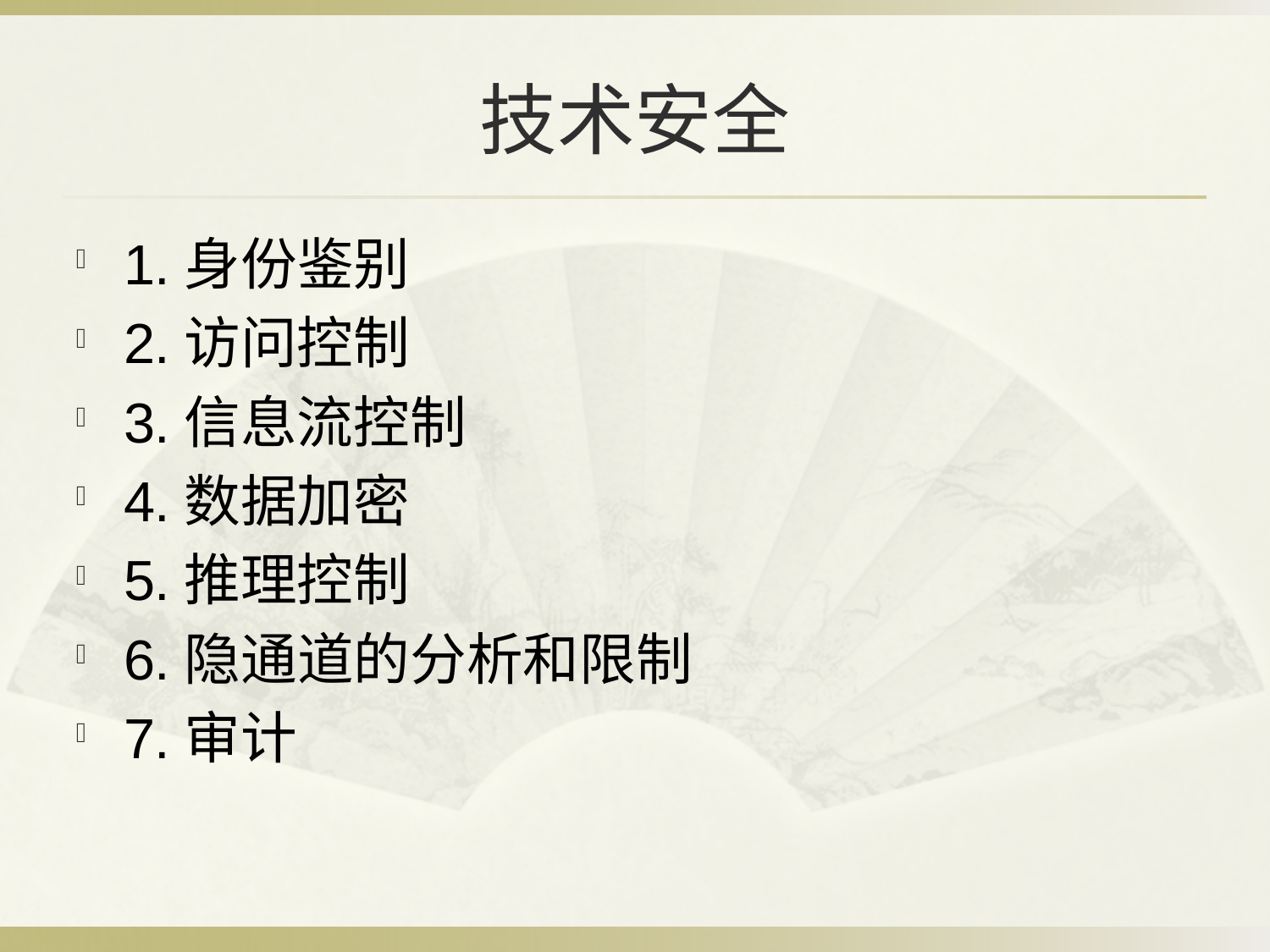

# 技术安全
1.身份鉴别
2.访问控制
3.信息流控制
4.数据加密
5.推理控制
6.隐通道的分析和限制
7.审计